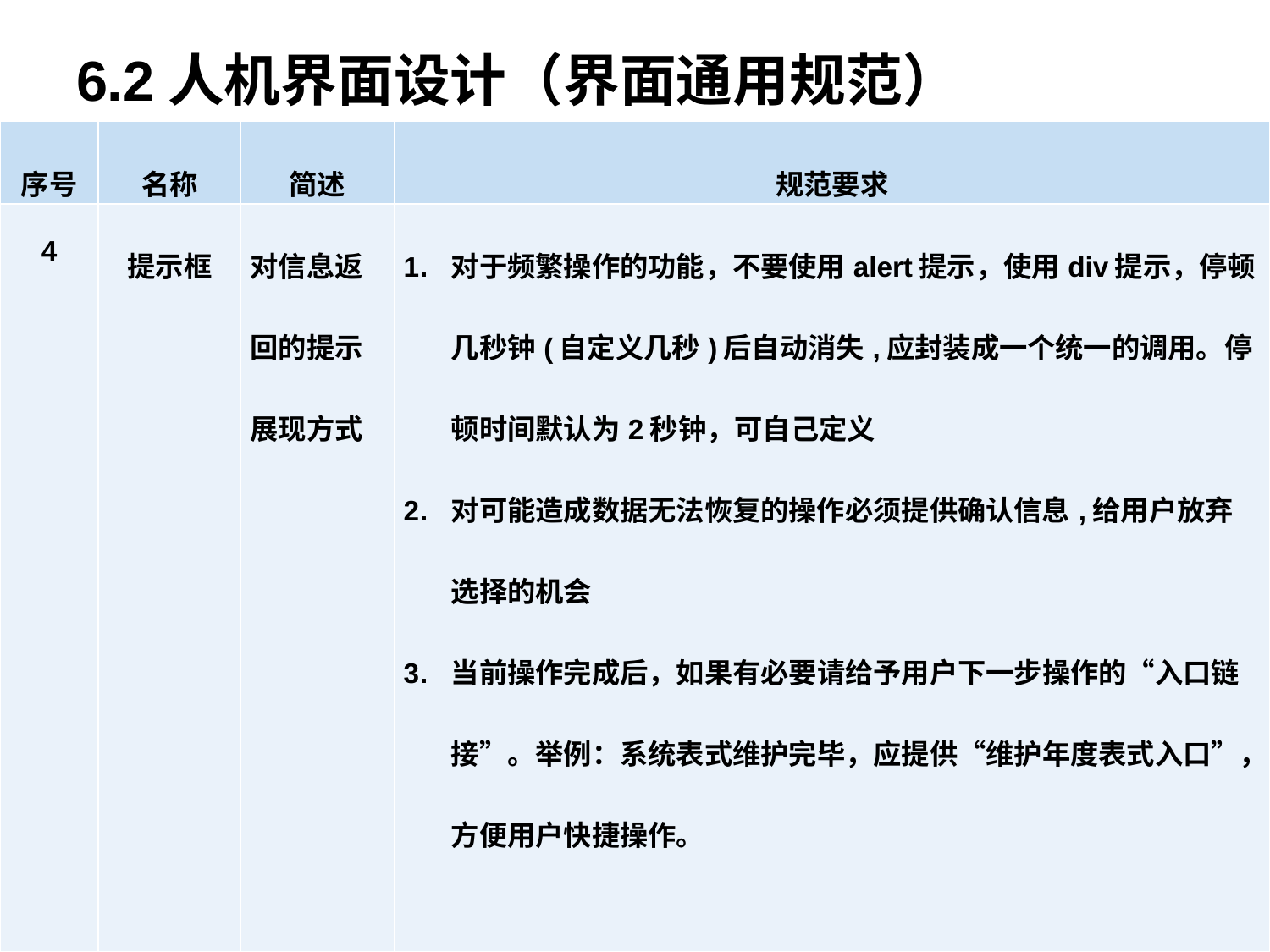

# 6.2人机界面设计（界面通用规范）
| 序号 | 名称 | 简述 | 规范要求 |
| --- | --- | --- | --- |
| 4 | 提示框 | 对信息返回的提示展现方式 | 对于频繁操作的功能，不要使用alert提示，使用div提示，停顿几秒钟(自定义几秒)后自动消失,应封装成一个统一的调用。停顿时间默认为2秒钟，可自己定义 对可能造成数据无法恢复的操作必须提供确认信息,给用户放弃选择的机会 当前操作完成后，如果有必要请给予用户下一步操作的“入口链接”。举例：系统表式维护完毕，应提供“维护年度表式入口”，方便用户快捷操作。 |